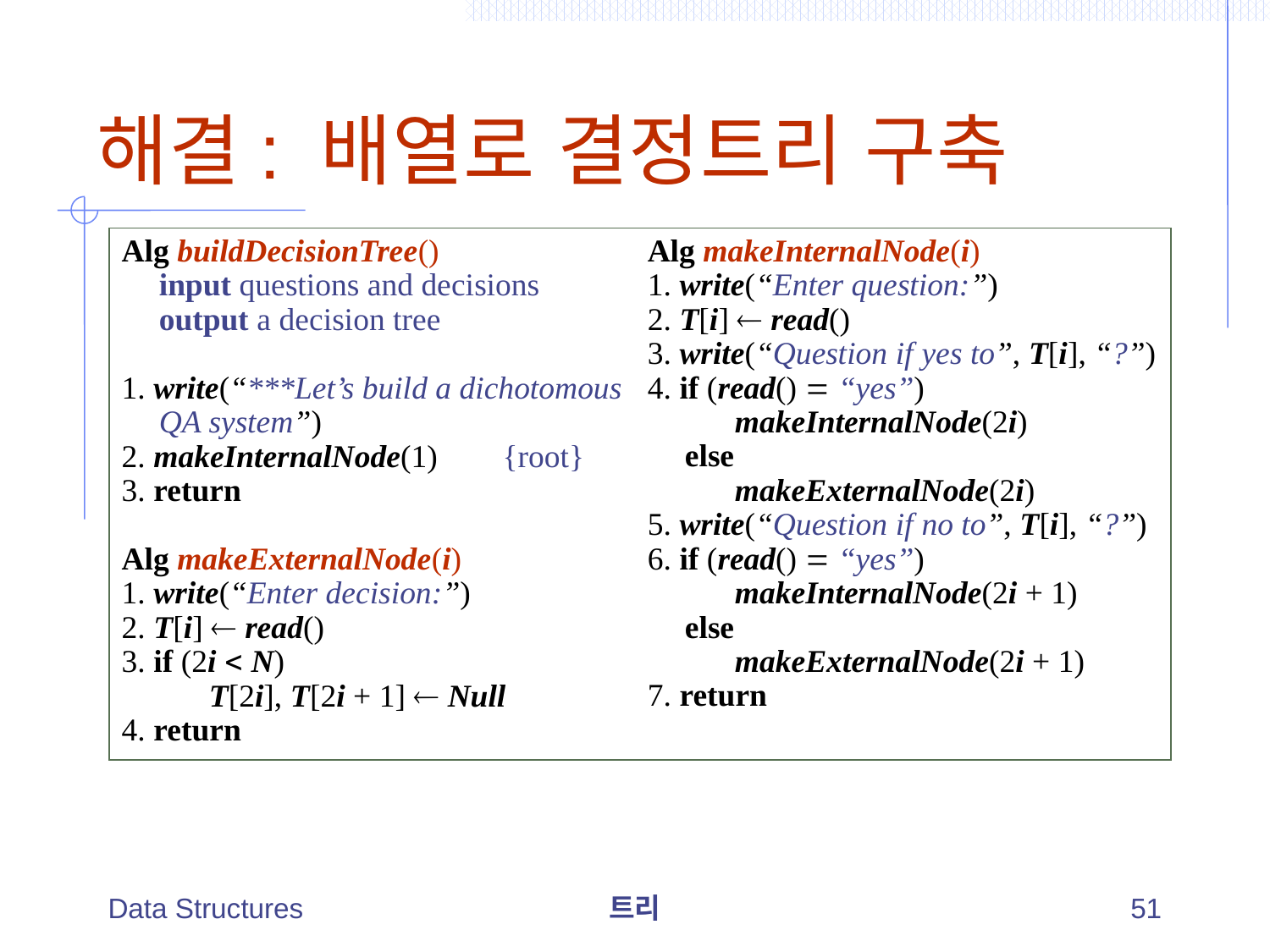

# 해결: 배열로 결정트리 구축
Alg buildDecisionTree()
	input questions and decisions
	output a decision tree

1. write(“***Let’s build a dichotomous 	QA system”)
2. makeInternalNode(1)	{root}
3. return

Alg makeExternalNode(i)
1. write(“Enter decision:”)
2. T[i] ← read()
3. if (2i < N)
		T[2i], T[2i + 1] ← Null
4. return

Alg makeInternalNode(i)
1. write(“Enter question:”)
2. T[i] ← read()
3. write(“Question if yes to”, T[i], “?”)
4. if (read() = “yes”)
		makeInternalNode(2i)
	else
		makeExternalNode(2i)
5. write(“Question if no to”, T[i], “?”)
6. if (read() = “yes”)
		makeInternalNode(2i + 1)
	else
		makeExternalNode(2i + 1)
7. return
Data Structures
트리
51